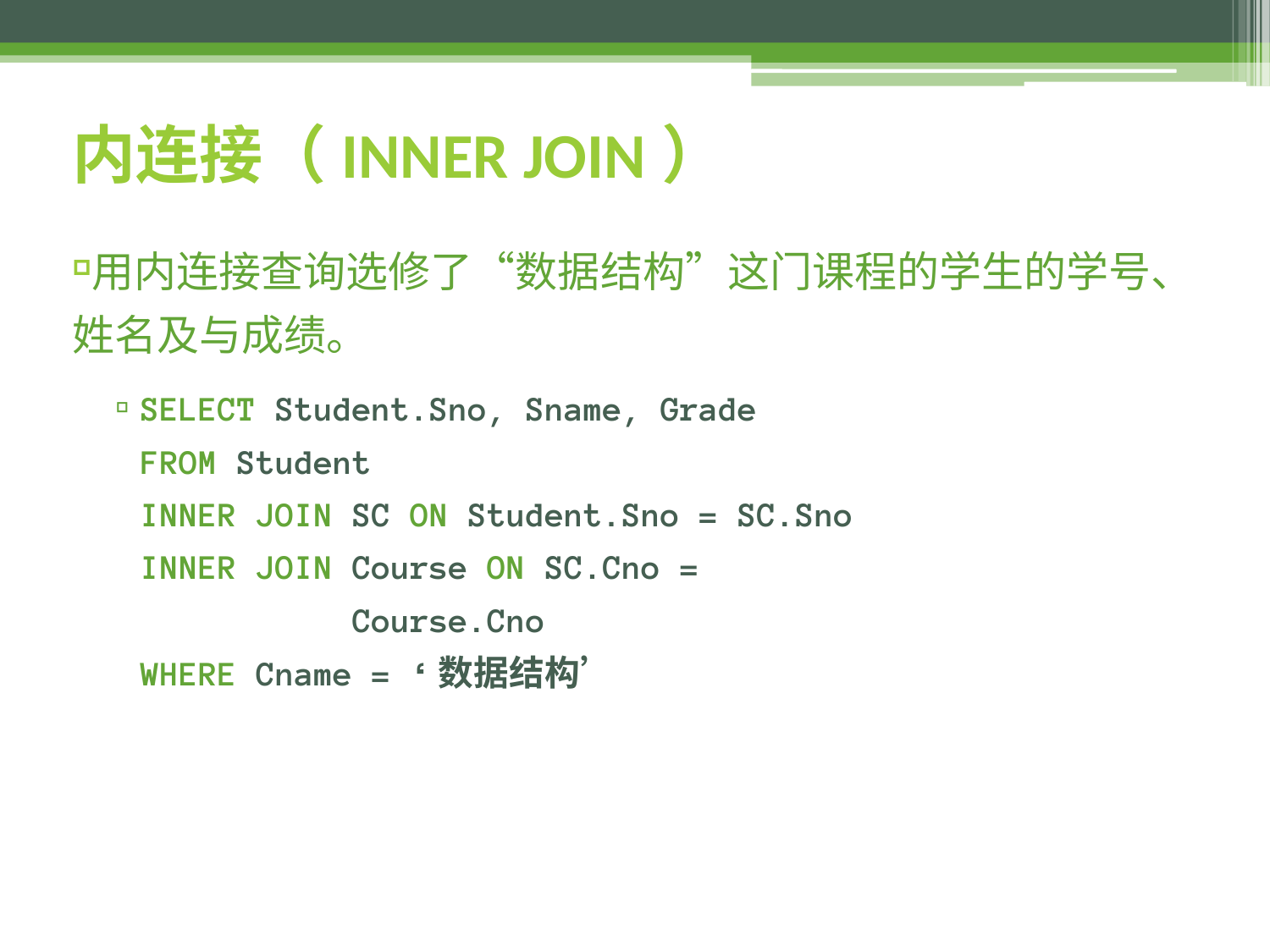

# 内连接（INNER JOIN）
用内连接查询选修了“数据结构”这门课程的学生的学号、姓名及与成绩。
SELECT Student.Sno, Sname, Grade
FROM Student
INNER JOIN SC ON Student.Sno = SC.Sno
INNER JOIN Course ON SC.Cno =
           Course.Cno
WHERE Cname = ‘数据结构’